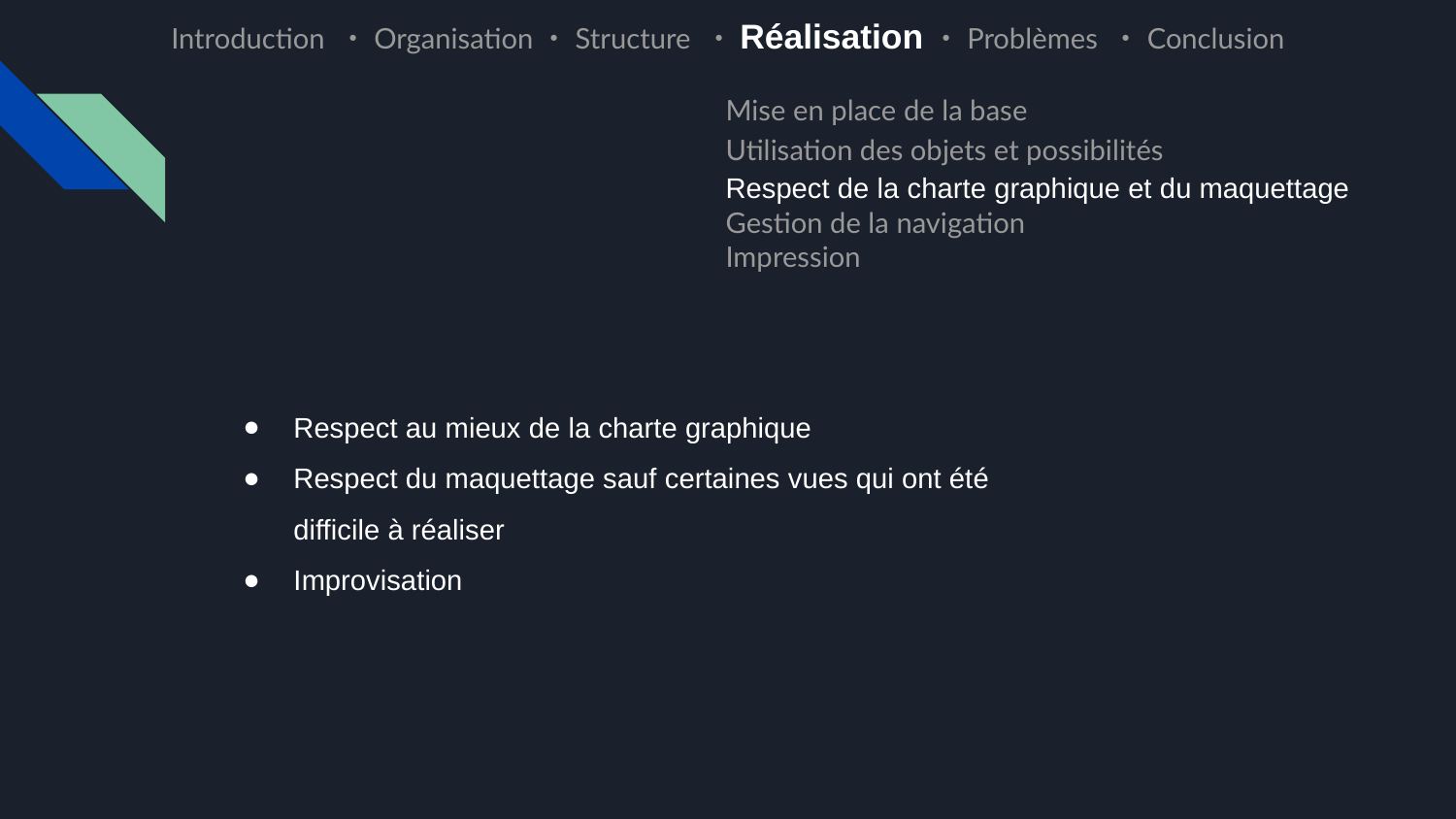

Introduction ・Organisation・Structure ・Réalisation・Problèmes ・Conclusion

Mise en place de la base
Utilisation des objets et possibilités
Respect de la charte graphique et du maquettage
Gestion de la navigation
Impression

Respect au mieux de la charte graphique
Respect du maquettage sauf certaines vues qui ont été difficile à réaliser
Improvisation